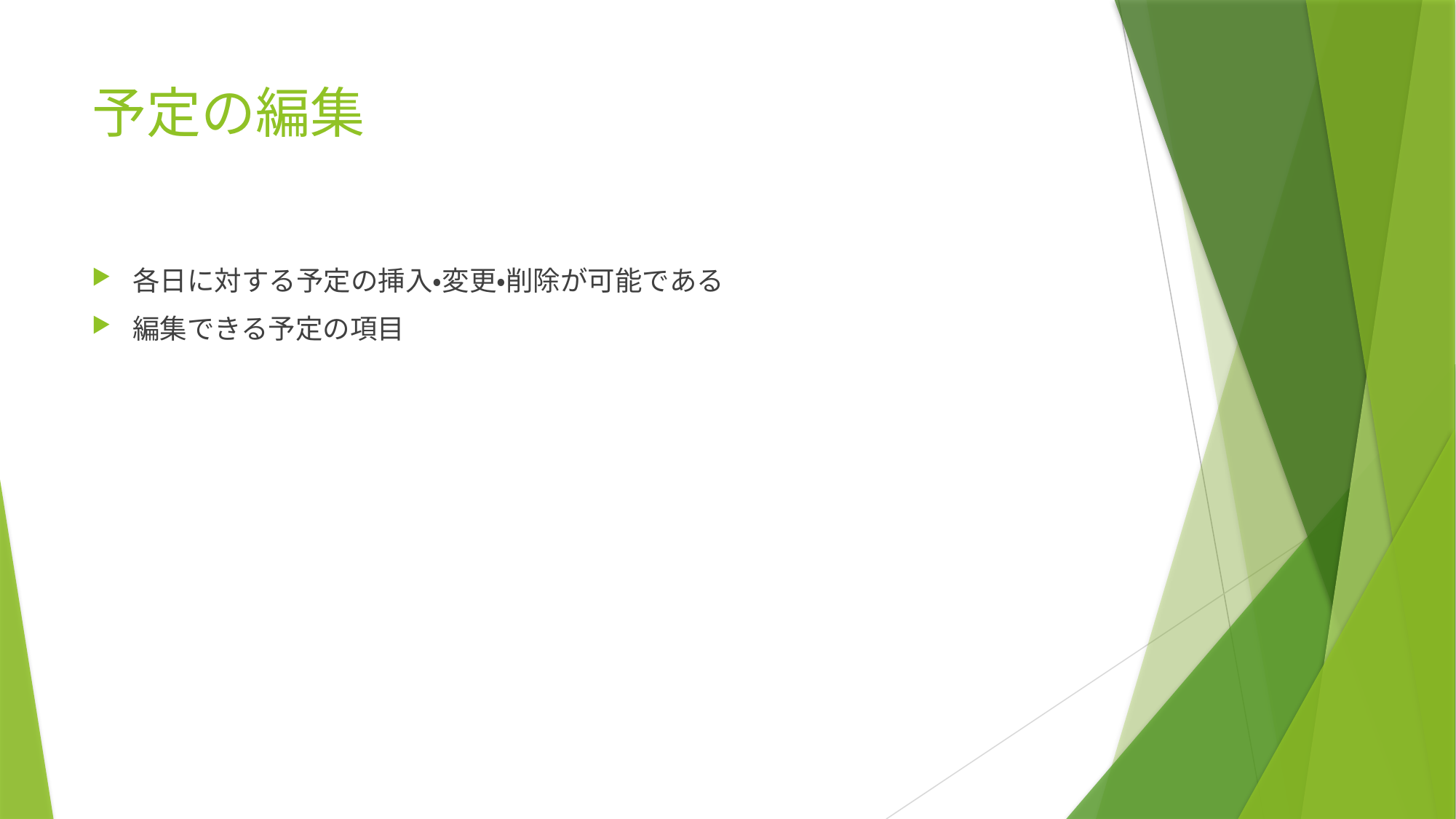

# 予定の編集
各日に対する予定の挿入・変更・削除が可能である
編集できる予定の項目